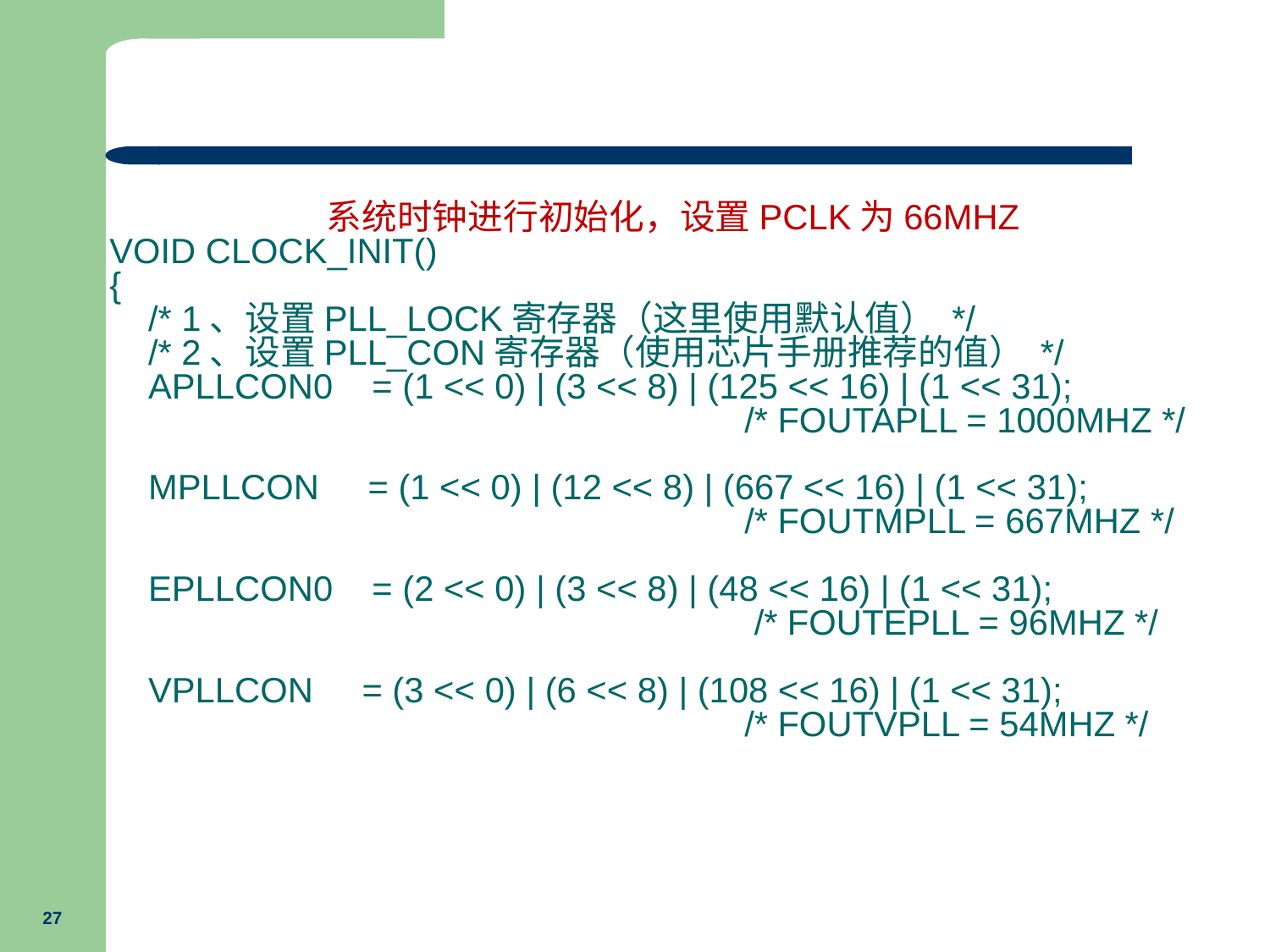

系统时钟进行初始化，设置PCLK为66MHZ
void clock_init()
{
    /* 1、设置PLL_LOCK寄存器（这里使用默认值） */
    /* 2、设置PLL_CON寄存器（使用芯片手册推荐的值） */
    APLLCON0    = (1 << 0) | (3 << 8) | (125 << 16) | (1 << 31);
					/* FOUTAPLL = 1000MHz */

    MPLLCON     = (1 << 0) | (12 << 8) | (667 << 16) | (1 << 31);
					/* FOUTMPLL = 667MHz */

    EPLLCON0    = (2 << 0) | (3 << 8) | (48 << 16) | (1 << 31);
					 /* FOUTEPLL = 96MHz */

    VPLLCON     = (3 << 0) | (6 << 8) | (108 << 16) | (1 << 31);
					/* FOUTVPLL = 54MHz */
27